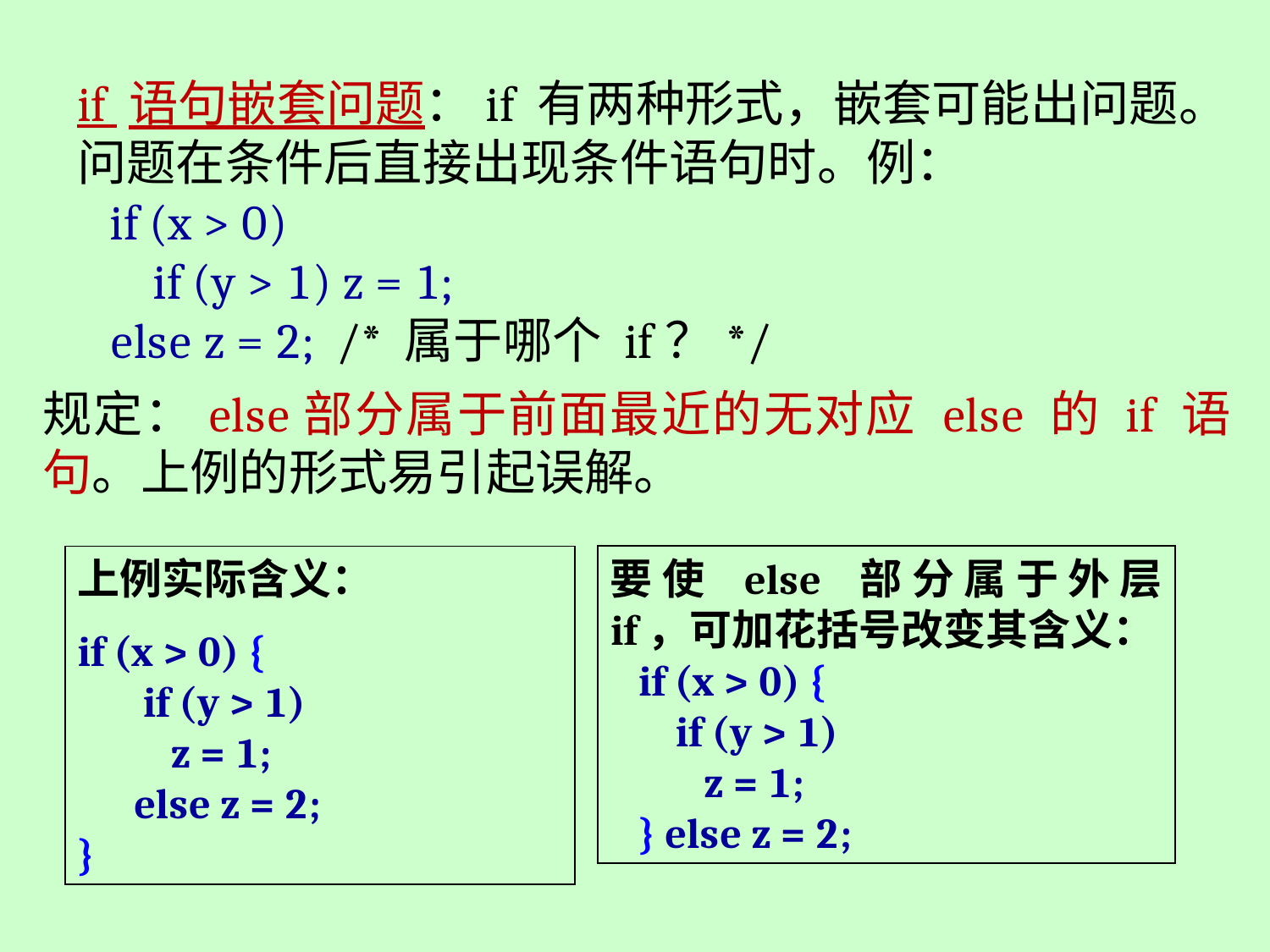

if 语句嵌套问题：if 有两种形式，嵌套可能出问题。问题在条件后直接出现条件语句时。例：
   if (x > 0)
       if (y > 1) z = 1;
   else z = 2;  /* 属于哪个 if？*/
规定：else部分属于前面最近的无对应 else 的 if 语句。上例的形式易引起误解。
上例实际含义：
if (x > 0) {
       if (y > 1)
          z = 1;
      else z = 2;
}
要使 else 部分属于外层 if，可加花括号改变其含义：
   if (x > 0) {
       if (y > 1)
          z = 1;
   } else z = 2;
19